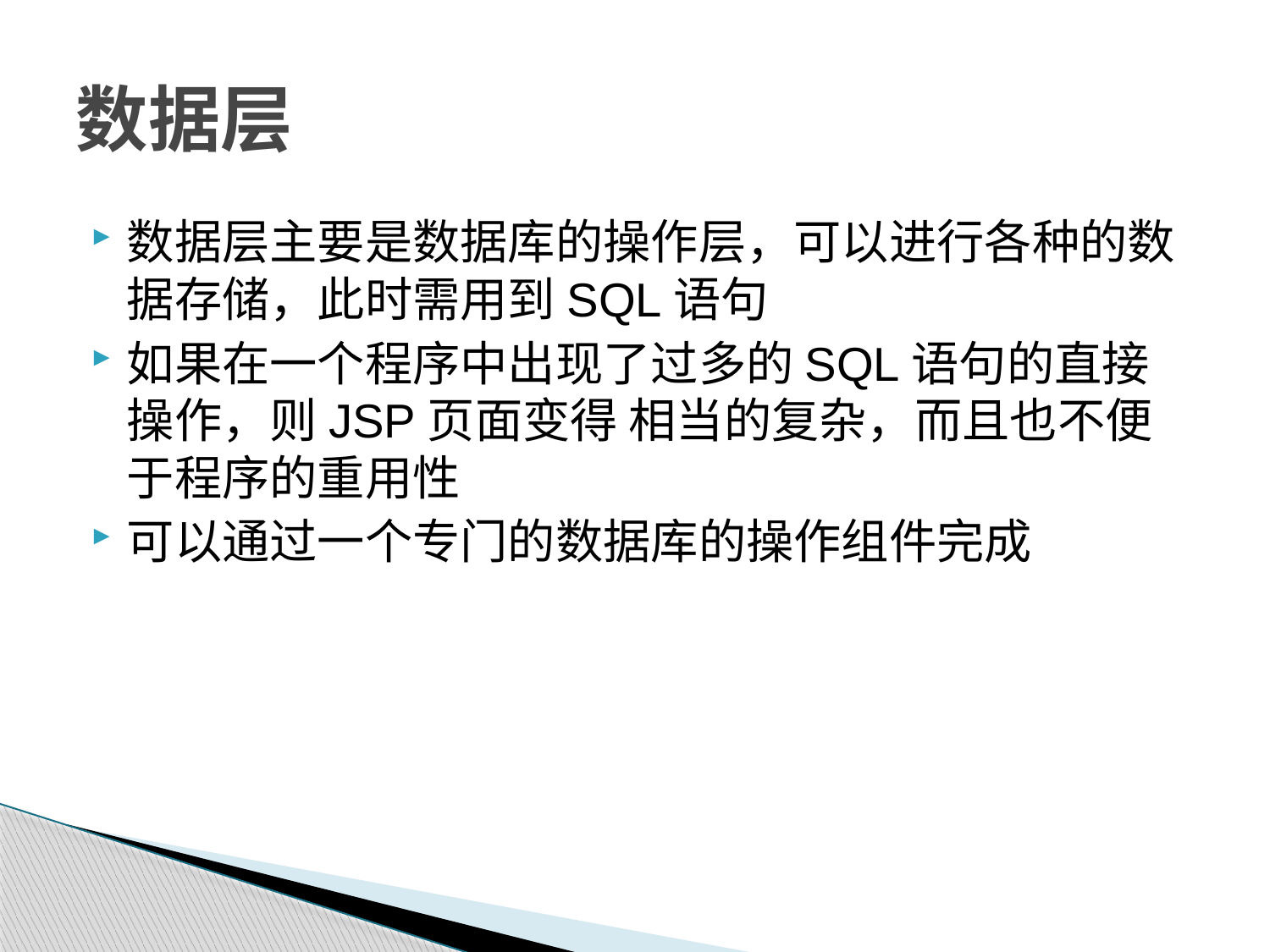

# 数据层
数据层主要是数据库的操作层，可以进行各种的数据存储，此时需用到SQL语句
如果在一个程序中出现了过多的SQL语句的直接操作，则JSP页面变得 相当的复杂，而且也不便于程序的重用性
可以通过一个专门的数据库的操作组件完成